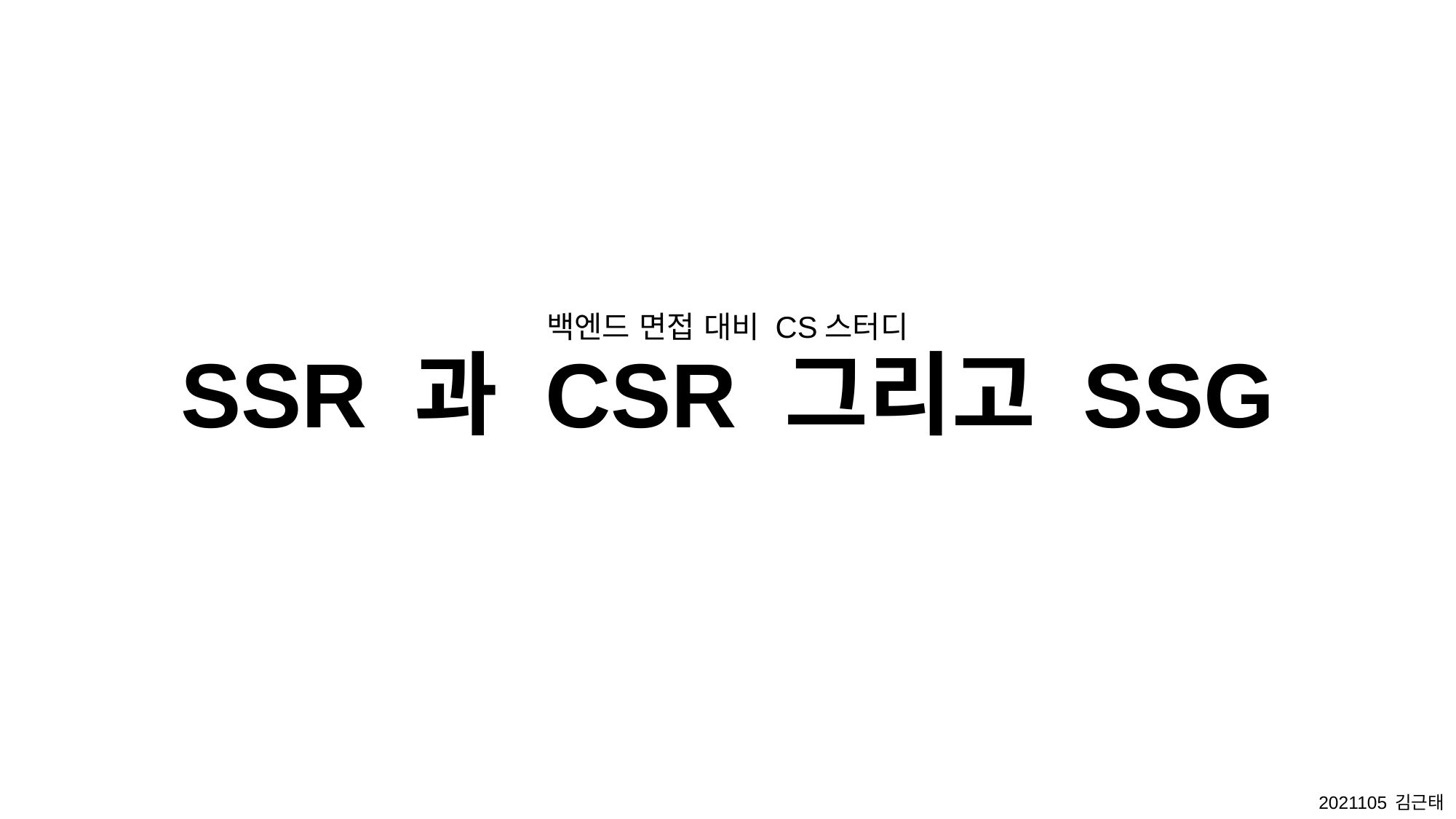

SSR 과 CSR 그리고 SSG
백엔드 면접 대비 CS스터디

2021105 김근태